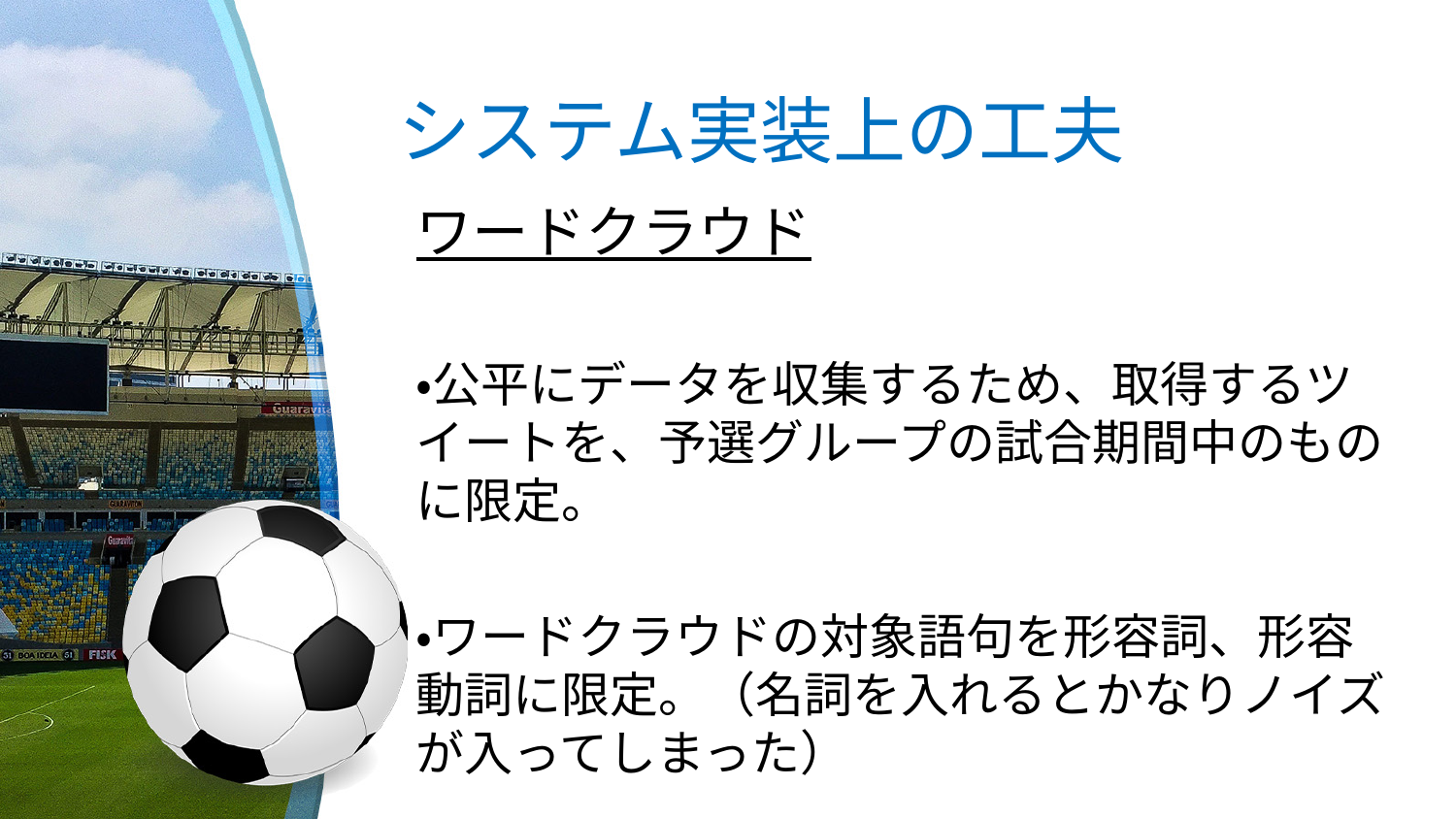

# システム実装上の工夫
ワードクラウド

・公平にデータを収集するため、取得するツイートを、予選グループの試合期間中のものに限定。

・ワードクラウドの対象語句を形容詞、形容動詞に限定。（名詞を入れるとかなりノイズが入ってしまった）